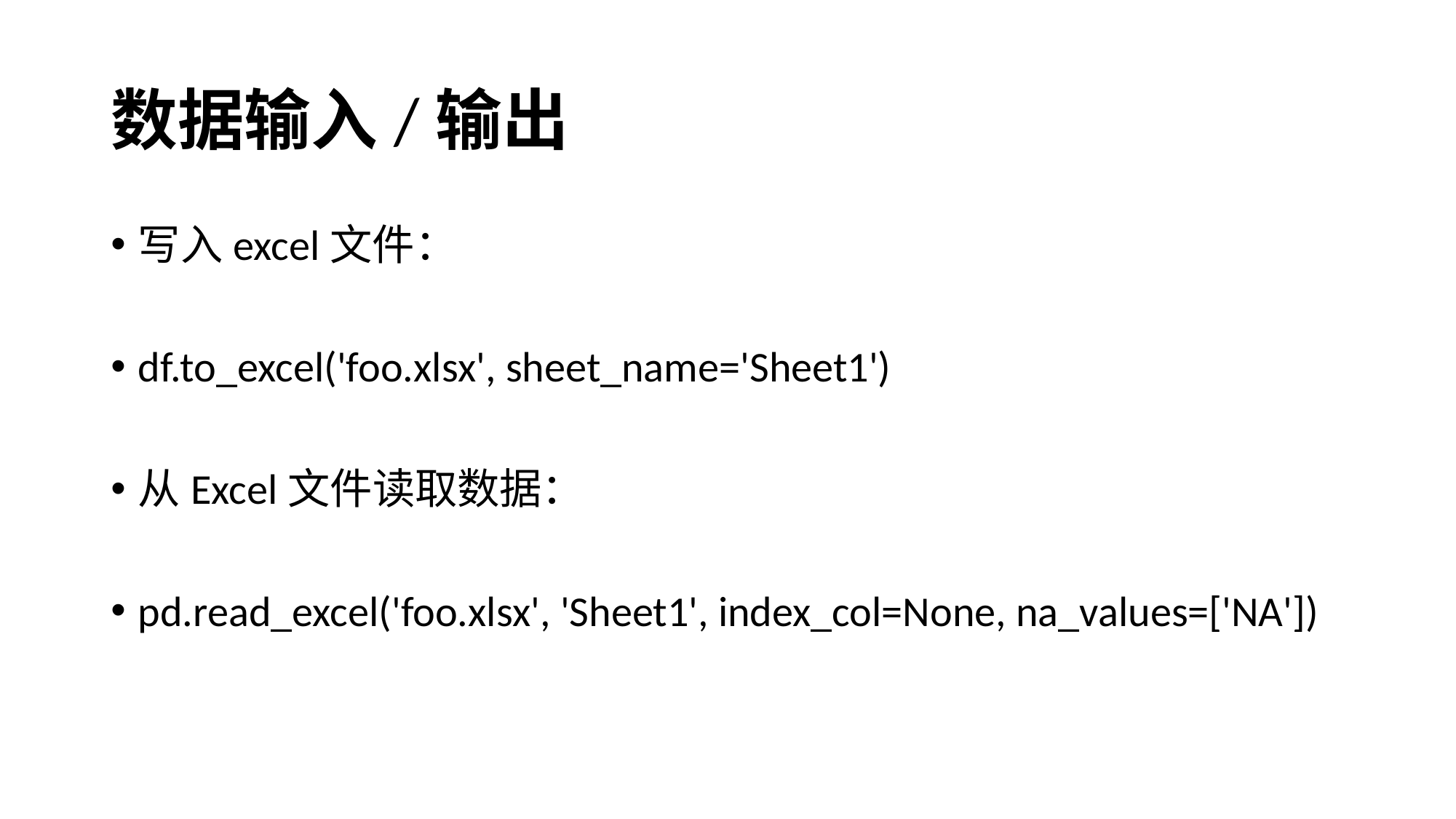

# 数据输入/输出
写入excel文件：

df.to_excel('foo.xlsx', sheet_name='Sheet1')

从Excel文件读取数据：

pd.read_excel('foo.xlsx', 'Sheet1', index_col=None, na_values=['NA'])